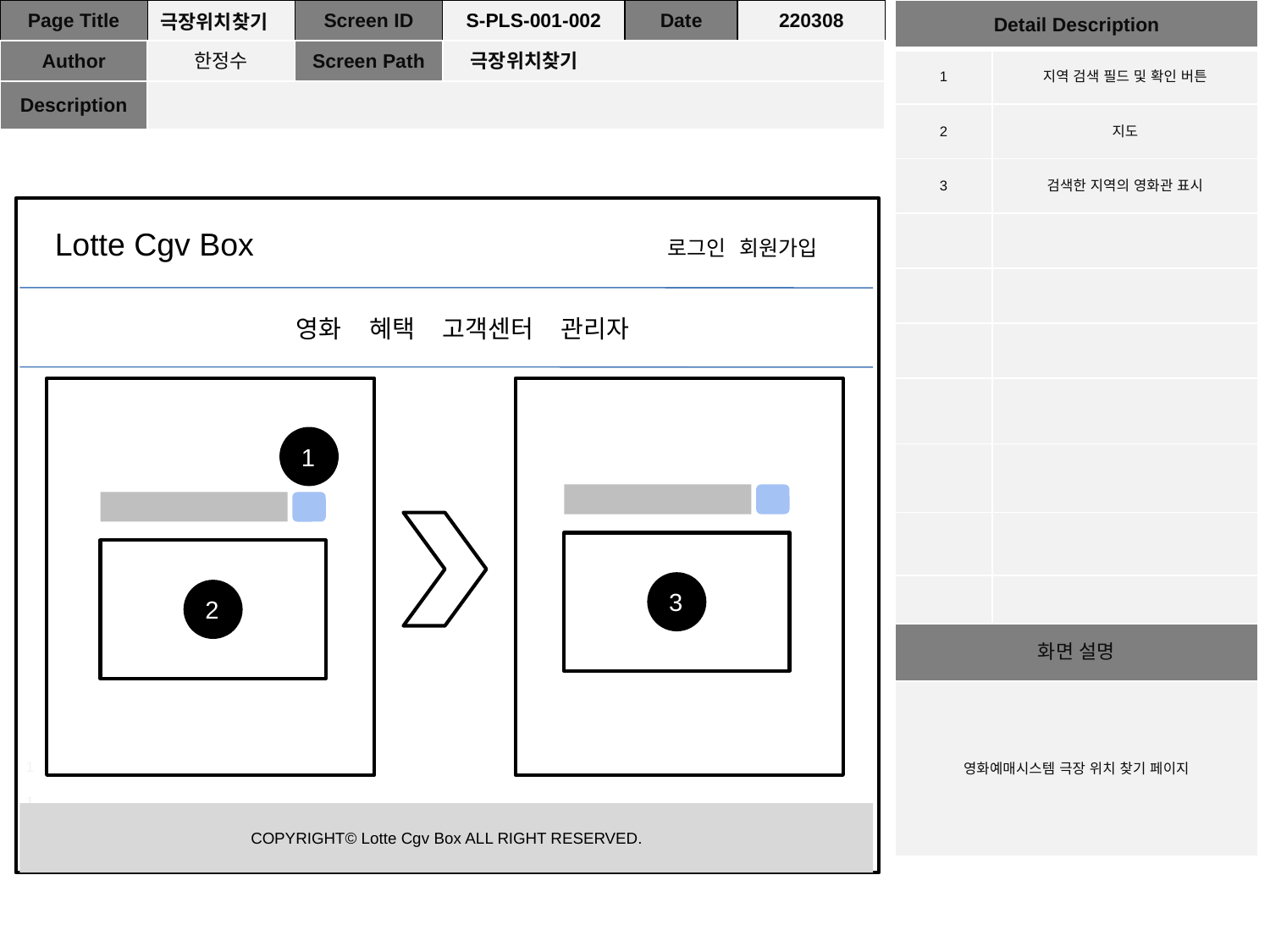

| Page Title | 극장위치찾기 | Screen ID | S-PLS-001-002 | Date | 220308 |
| --- | --- | --- | --- | --- | --- |
| Author | 한정수 | Screen Path | 극장위치찾기 |  |  |
| Description |  |  |  |  |  |
| Detail Description |  |
| --- | --- |
| 1 | 지역 검색 필드 및 확인 버튼 |
| 2 | 지도 |
| 3 | 검색한 지역의 영화관 표시 |
|  |  |
|  |  |
|  |  |
|  |  |
|  |  |
|  |  |
|  |  |
| 화면 설명 |  |
| 영화예매시스템 극장 위치 찾기 페이지 |  |
ㅂ
Lotte Cgv Box
로그인   회원가입
영화     혜택     고객센터     관리자
ㅂ
ㅂ
1

ㅂ
ㅂ
3
2
1
1

COPYRIGHT© Lotte Cgv Box ALL RIGHT RESERVED.